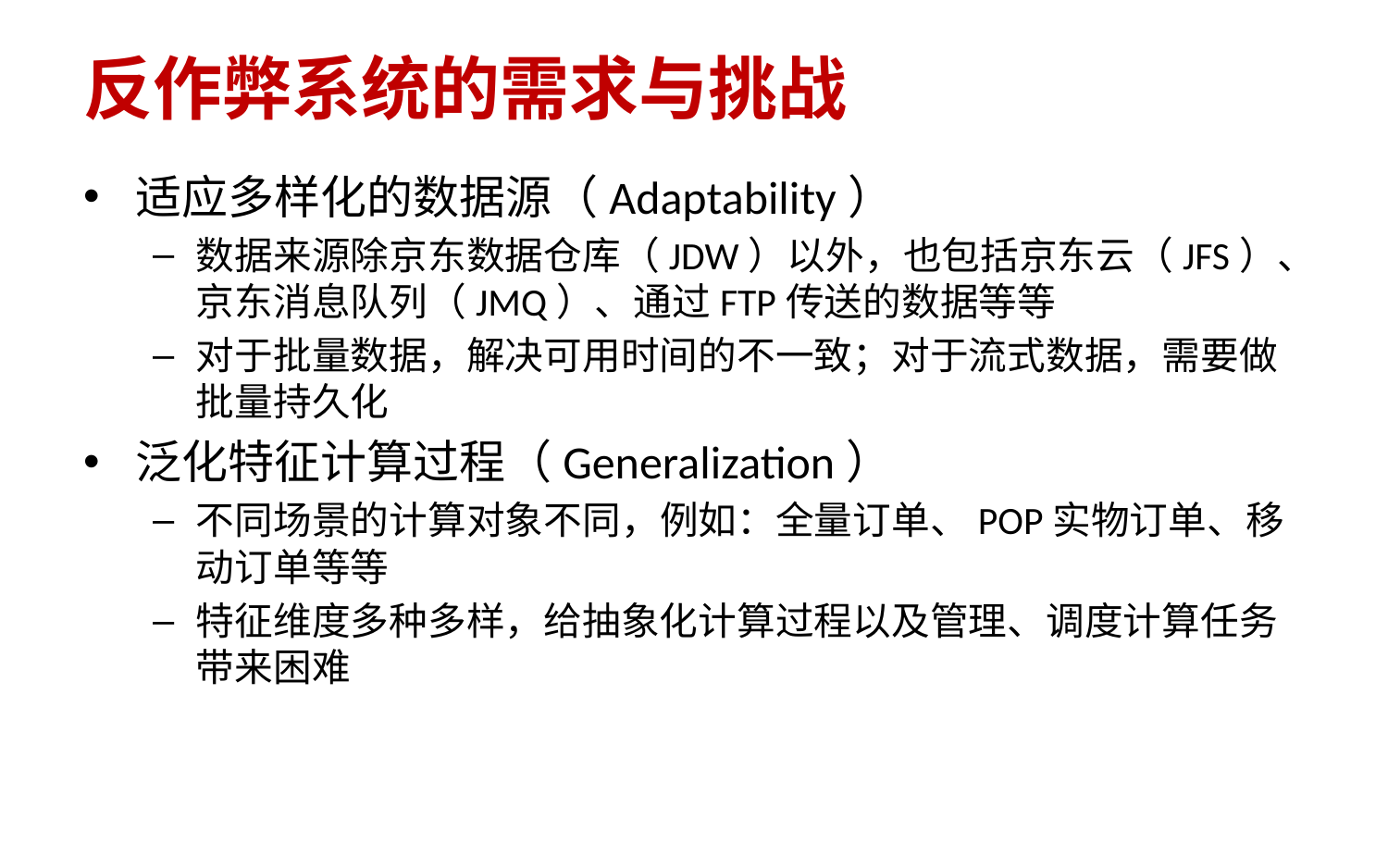

# 反作弊系统的需求与挑战
适应多样化的数据源（Adaptability）
数据来源除京东数据仓库（JDW）以外，也包括京东云（JFS）、京东消息队列（JMQ）、通过FTP传送的数据等等
对于批量数据，解决可用时间的不一致；对于流式数据，需要做批量持久化
泛化特征计算过程（Generalization）
不同场景的计算对象不同，例如：全量订单、POP实物订单、移动订单等等
特征维度多种多样，给抽象化计算过程以及管理、调度计算任务带来困难